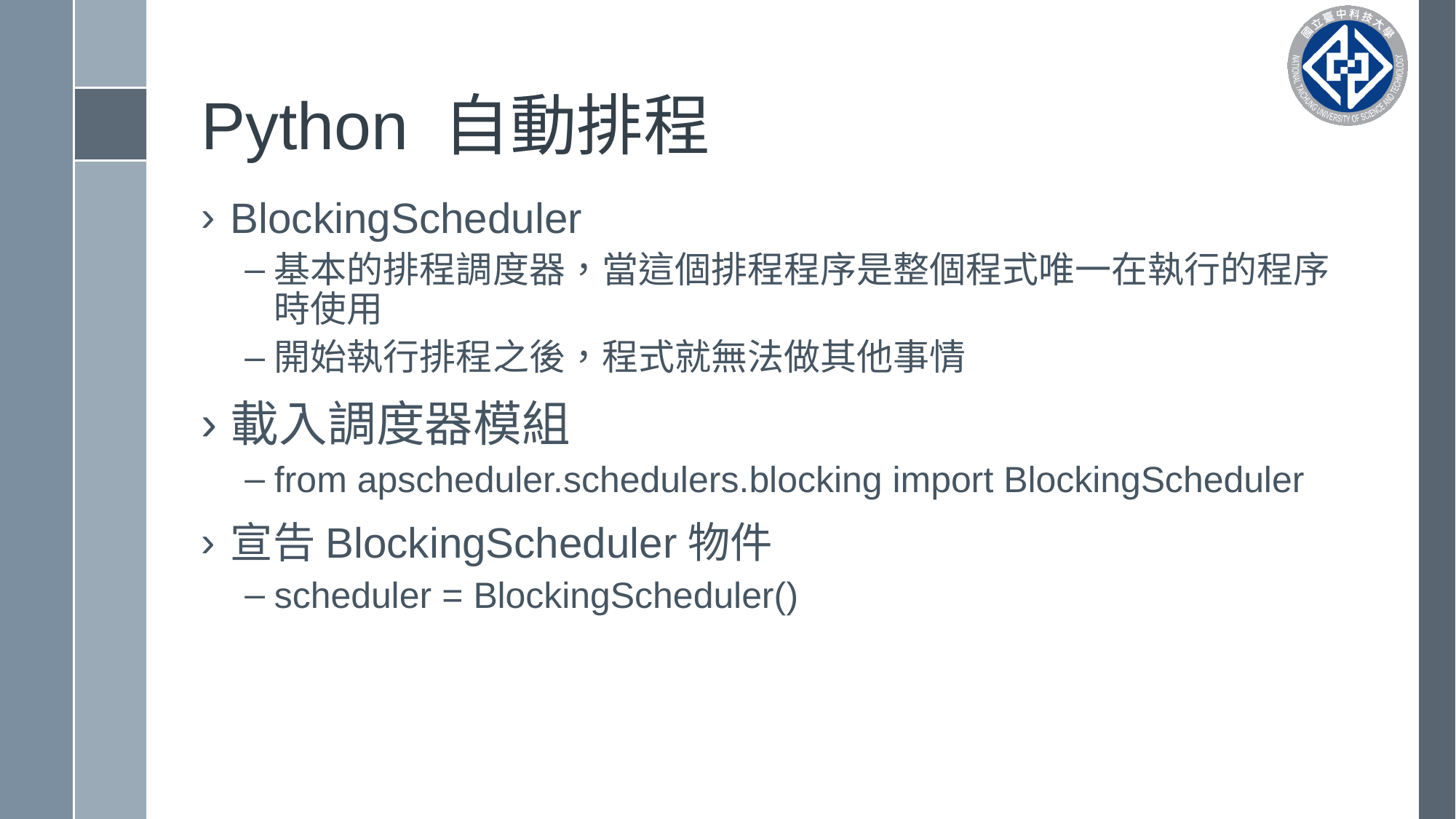

# Python 自動排程
BlockingScheduler
基本的排程調度器，當這個排程程序是整個程式唯一在執行的程序時使用
開始執行排程之後，程式就無法做其他事情
載入調度器模組
from apscheduler.schedulers.blocking import BlockingScheduler
宣告BlockingScheduler物件
scheduler = BlockingScheduler()